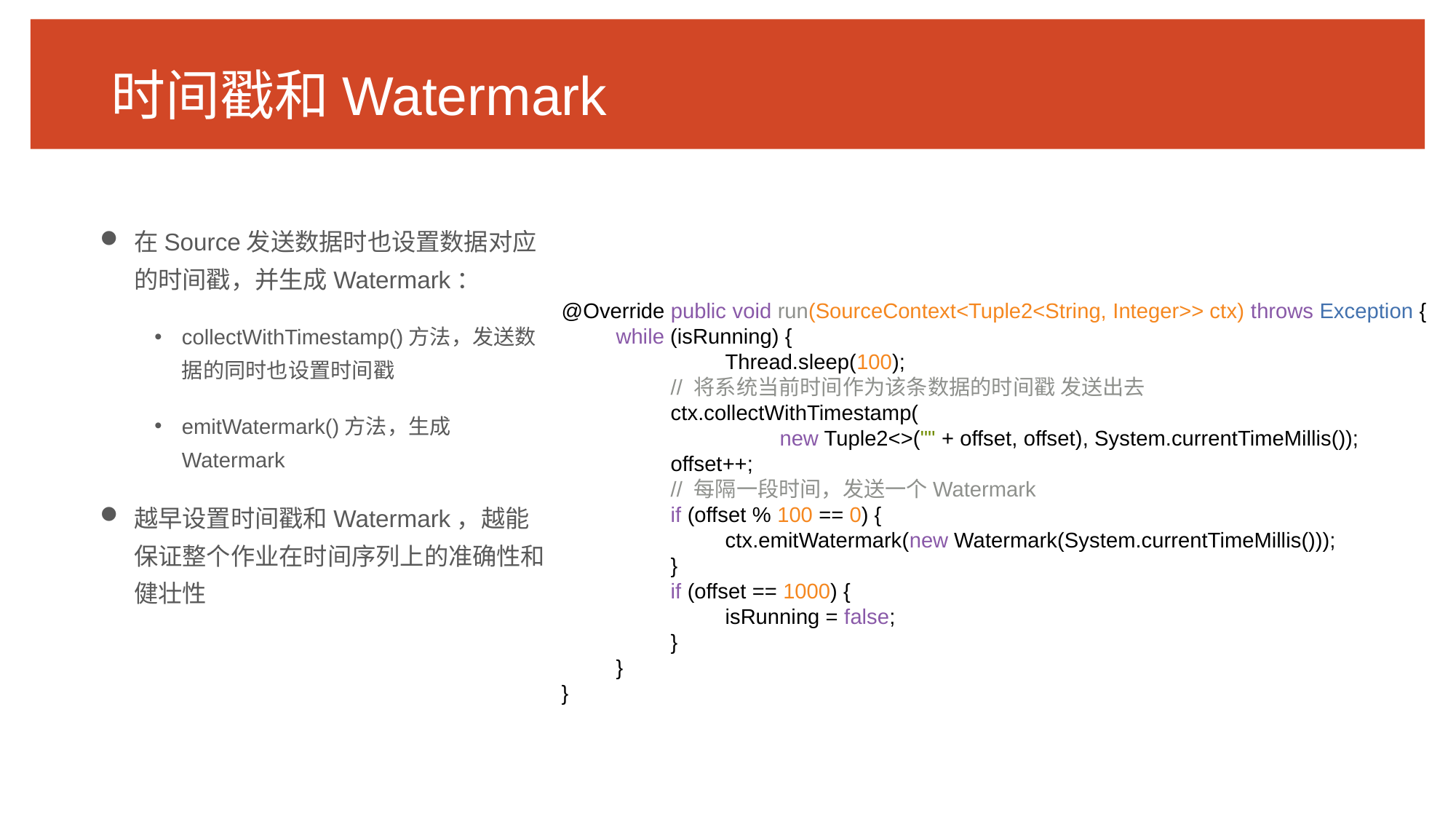

# 时间戳和Watermark
在Source发送数据时也设置数据对应的时间戳，并生成Watermark：
collectWithTimestamp()方法，发送数据的同时也设置时间戳
emitWatermark()方法，生成Watermark
越早设置时间戳和Watermark，越能保证整个作业在时间序列上的准确性和健壮性
@Override public void run(SourceContext<Tuple2<String, Integer>> ctx) throws Exception {
while (isRunning) {
	Thread.sleep(100);
// 将系统当前时间作为该条数据的时间戳 发送出去
ctx.collectWithTimestamp(
	new Tuple2<>("" + offset, offset), System.currentTimeMillis());
offset++;
// 每隔一段时间，发送一个Watermark
if (offset % 100 == 0) {
ctx.emitWatermark(new Watermark(System.currentTimeMillis()));
}
if (offset == 1000) {
isRunning = false;
}
}
}